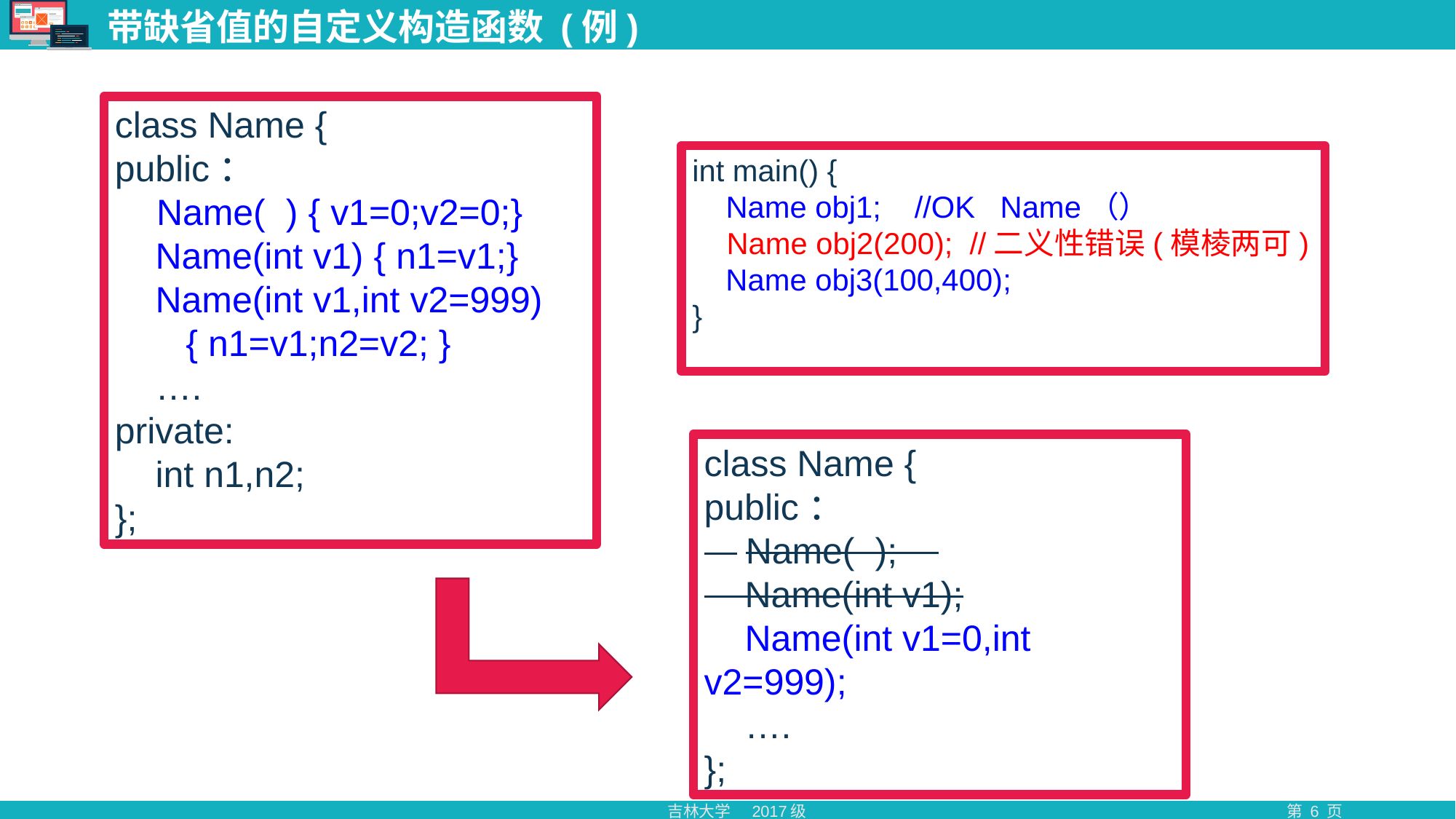

# 带缺省值的自定义构造函数 (例)
class Name {
public：
    Name(  ) { v1=0;v2=0;}
    Name(int v1) { n1=v1;}
    Name(int v1,int v2=999)
       { n1=v1;n2=v2; }
    ….
private:
    int n1,n2;
};
int main() {
    Name obj1;    //OK   Name（）
    Name obj2(200);  //二义性错误(模棱两可)
    Name obj3(100,400);
}

class Name {
public：
    Name(  );
    Name(int v1);
    Name(int v1=0,int v2=999);
    ….
};